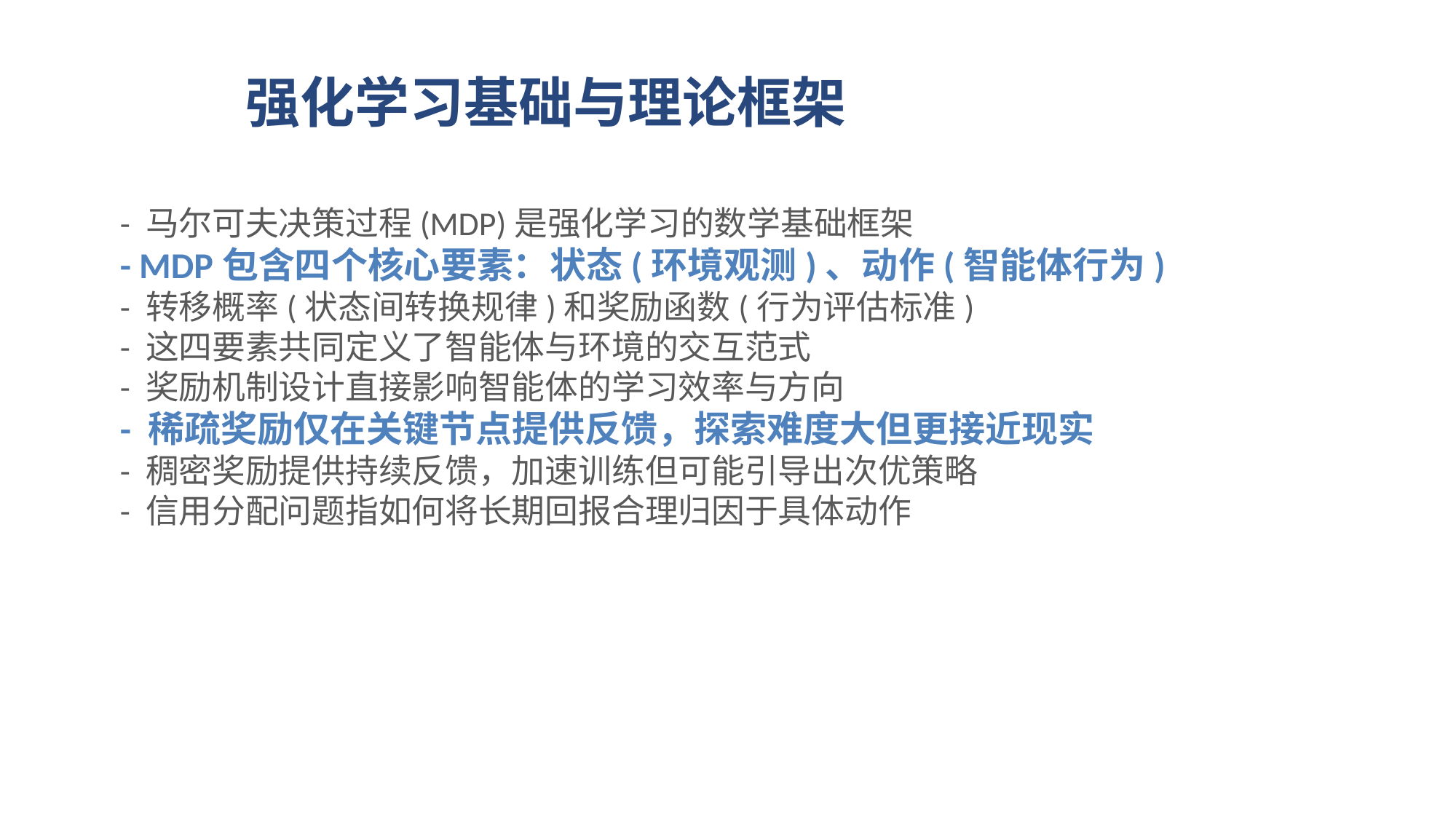

# 强化学习基础与理论框架
- 马尔可夫决策过程(MDP)是强化学习的数学基础框架
- MDP包含四个核心要素：状态(环境观测)、动作(智能体行为)
- 转移概率(状态间转换规律)和奖励函数(行为评估标准)
- 这四要素共同定义了智能体与环境的交互范式
- 奖励机制设计直接影响智能体的学习效率与方向
- 稀疏奖励仅在关键节点提供反馈，探索难度大但更接近现实
- 稠密奖励提供持续反馈，加速训练但可能引导出次优策略
- 信用分配问题指如何将长期回报合理归因于具体动作